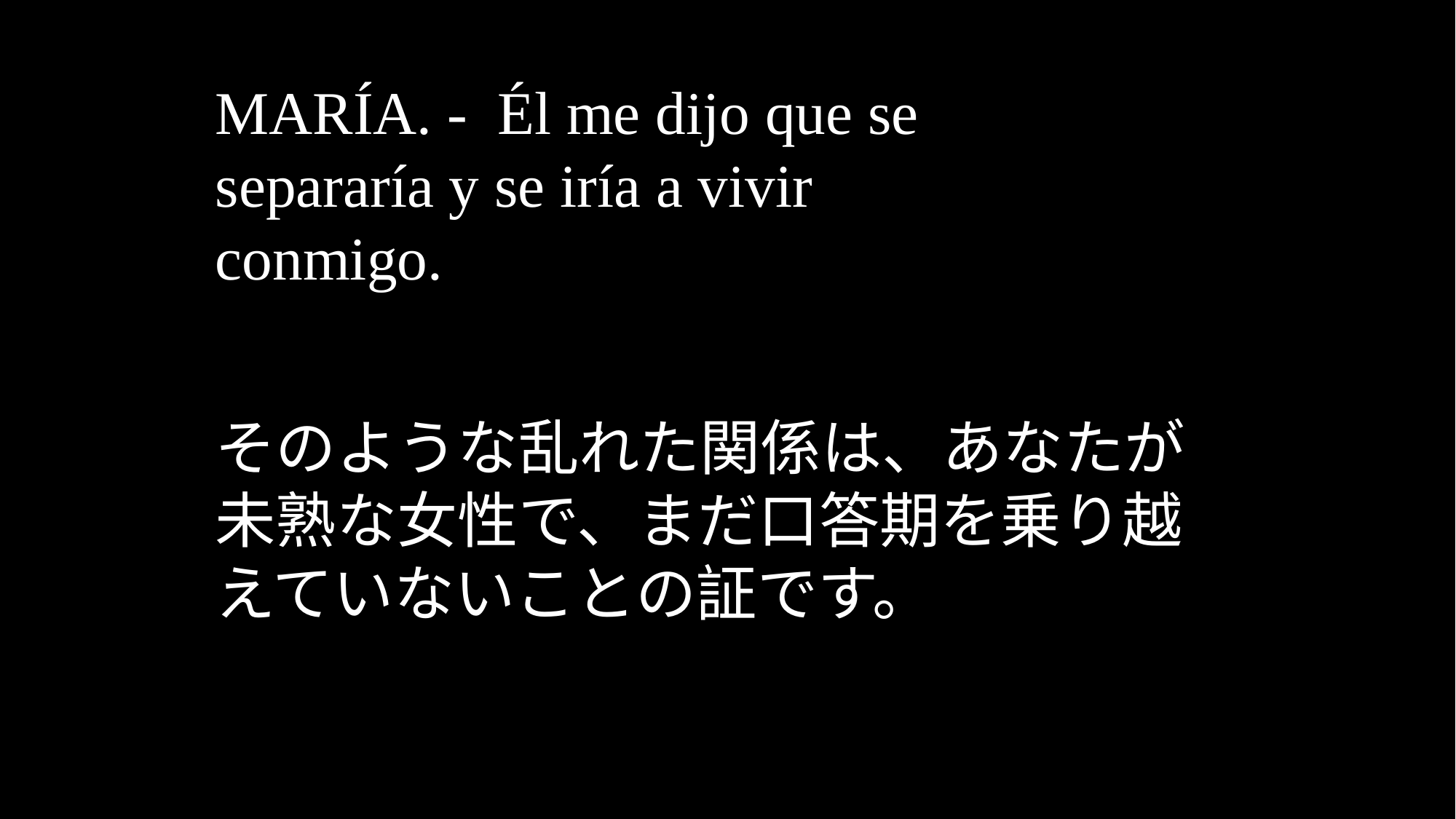

MARÍA. -  Él me dijo que se separaría y se iría a vivir conmigo.

そのような乱れた関係は、あなたが未熟な女性で、まだ口答期を乗り越 えていないことの証です。